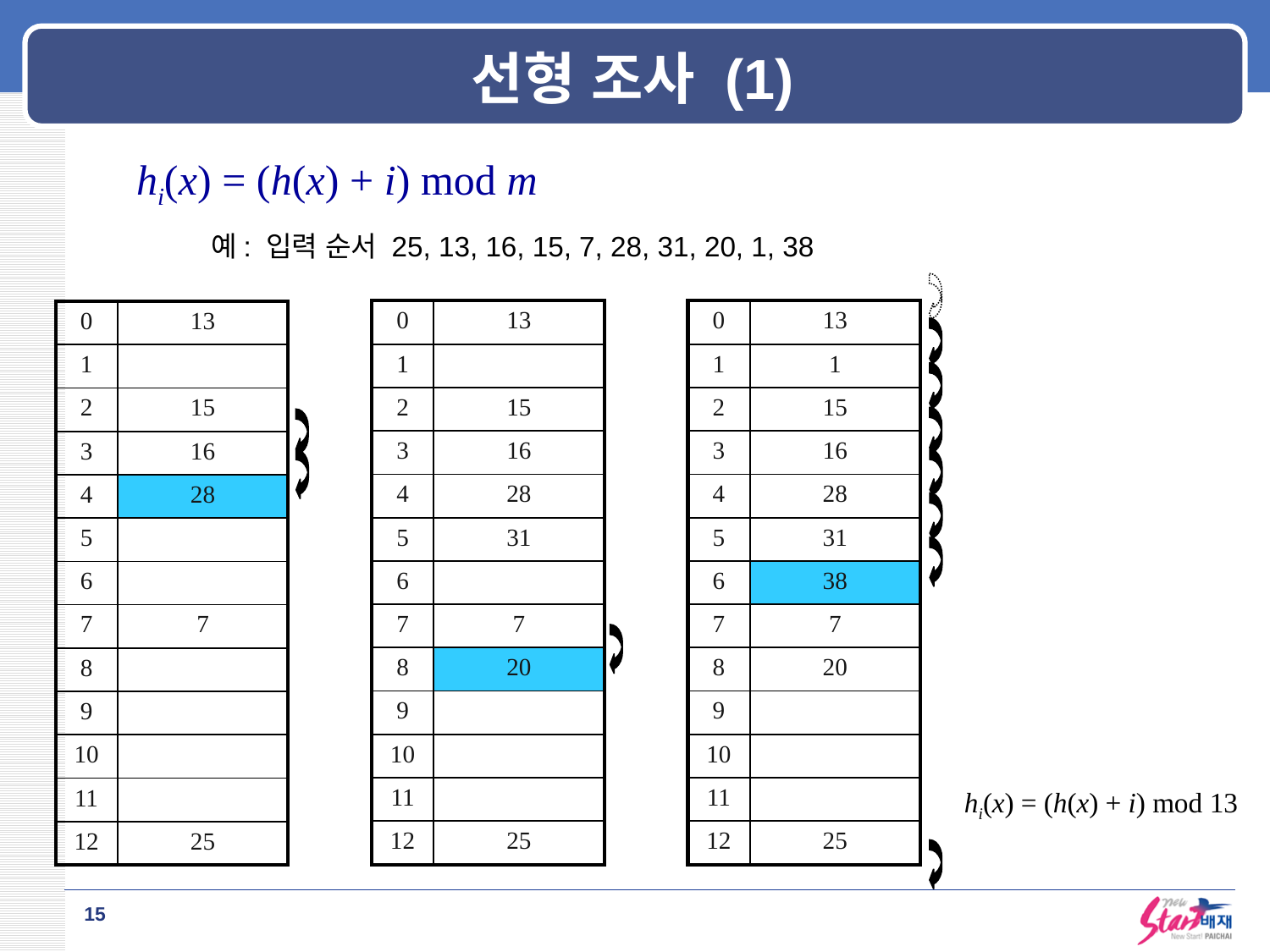

# 선형 조사 (1)
hi(x) = (h(x) + i) mod m
예: 입력 순서 25, 13, 16, 15, 7, 28, 31, 20, 1, 38

| 0 | 13 |
| --- | --- |
| 1 |  |
| 2 | 15 |
| 3 | 16 |
| 4 | 28 |
| 5 | 31 |
| 6 |  |
| 7 | 7 |
| 8 | 20 |
| 9 |  |
| 10 |  |
| 11 |  |
| 12 | 25 |
| 0 | 13 |
| --- | --- |
| 1 | 1 |
| 2 | 15 |
| 3 | 16 |
| 4 | 28 |
| 5 | 31 |
| 6 | 38 |
| 7 | 7 |
| 8 | 20 |
| 9 |  |
| 10 |  |
| 11 |  |
| 12 | 25 |
| 0 | 13 |
| --- | --- |
| 1 |  |
| 2 | 15 |
| 3 | 16 |
| 4 | 28 |
| 5 |  |
| 6 |  |
| 7 | 7 |
| 8 |  |
| 9 |  |
| 10 |  |
| 11 |  |
| 12 | 25 |

hi(x) = (h(x) + i) mod 13

15